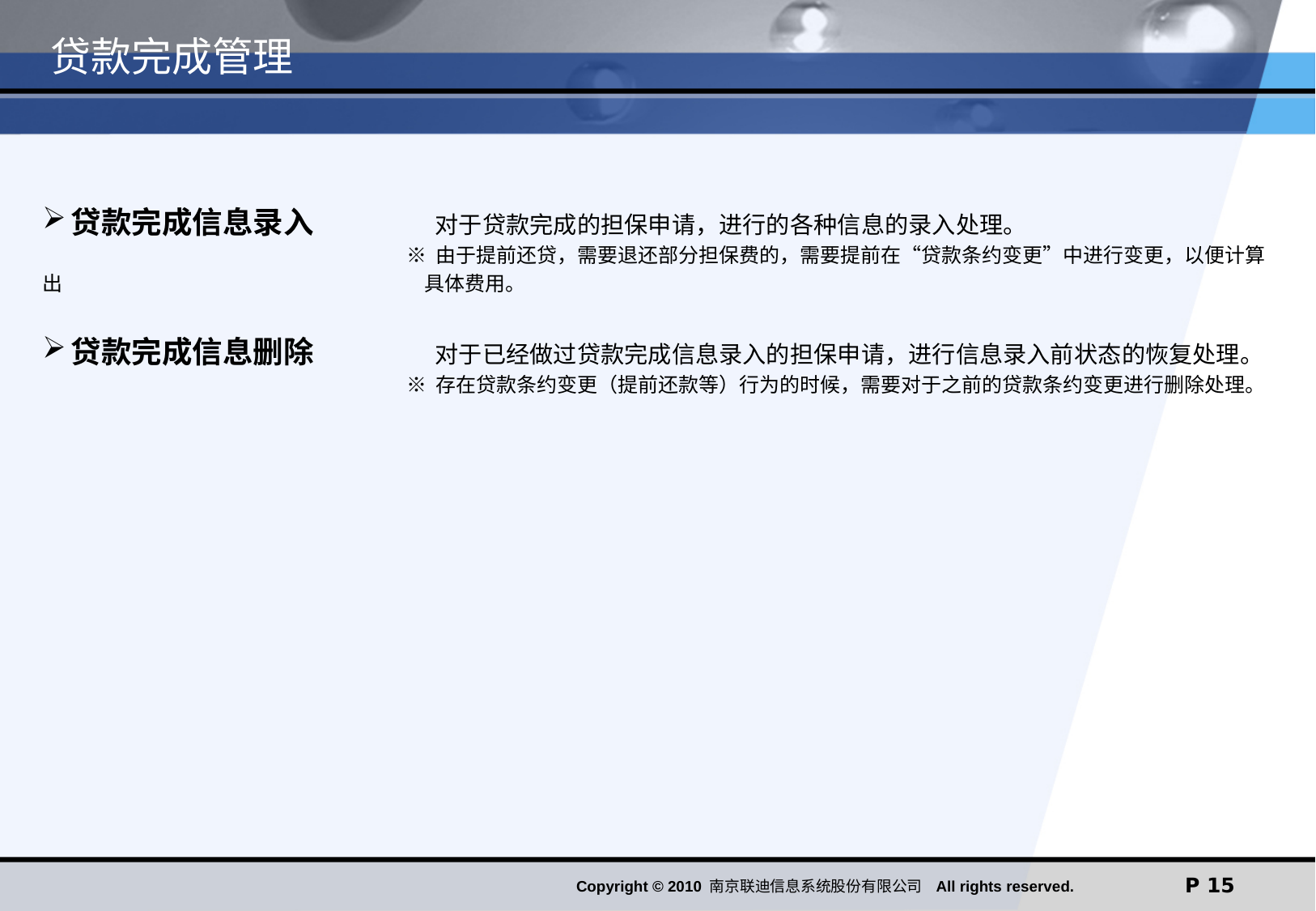

# 贷款完成管理
贷款完成信息录入	对于贷款完成的担保申请，进行的各种信息的录入处理。
			※ 由于提前还贷，需要退还部分担保费的，需要提前在“贷款条约变更”中进行变更，以便计算出			    具体费用。
贷款完成信息删除	对于已经做过贷款完成信息录入的担保申请，进行信息录入前状态的恢复处理。
			※ 存在贷款条约变更（提前还款等）行为的时候，需要对于之前的贷款条约变更进行删除处理。